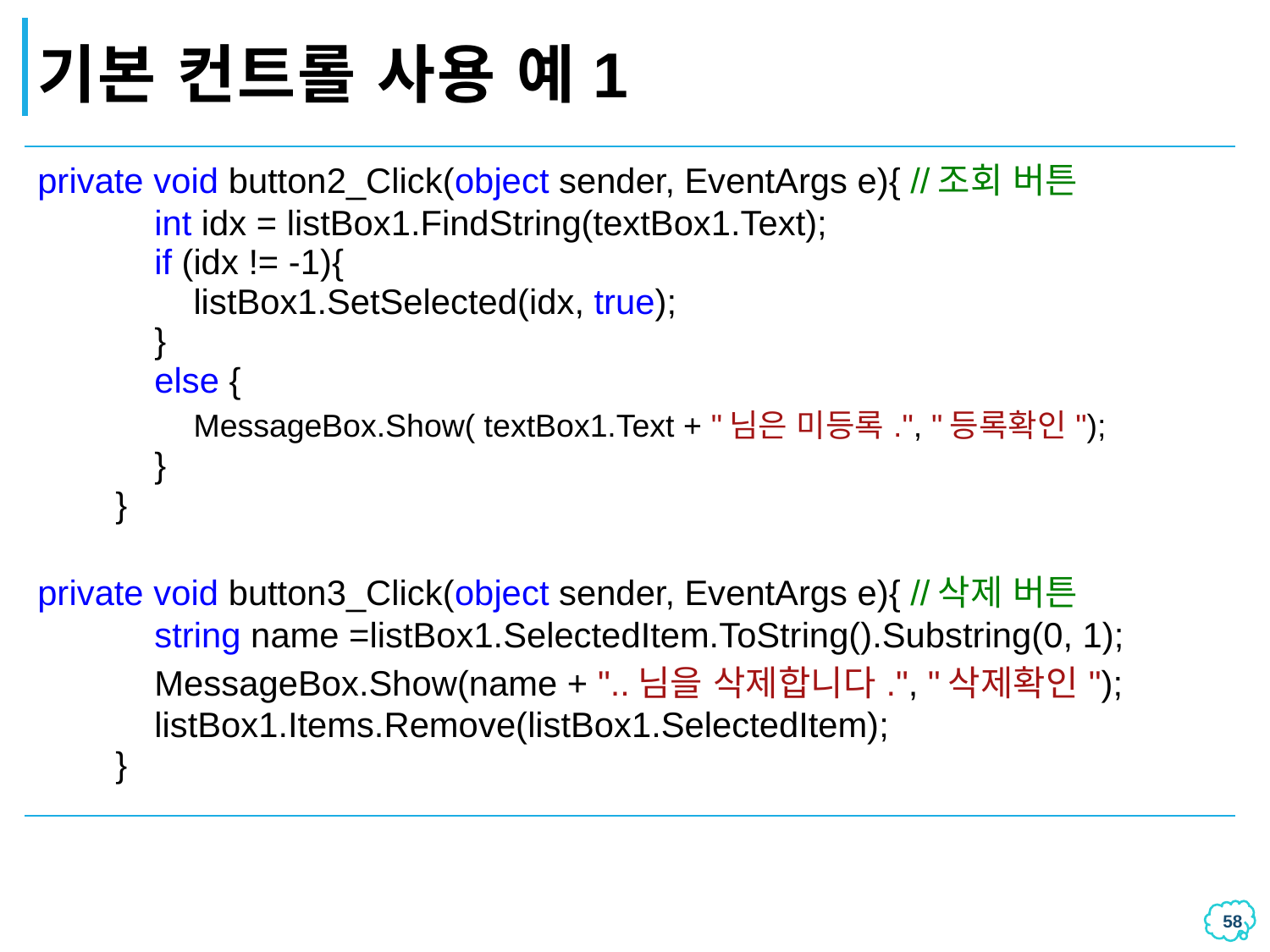

# 기본 컨트롤 사용 예1
| private void button2\_Click(object sender, EventArgs e){ //조회 버튼 int idx = listBox1.FindString(textBox1.Text); if (idx != -1){ listBox1.SetSelected(idx, true); } else { MessageBox.Show( textBox1.Text + "님은 미등록.", "등록확인"); } } private void button3\_Click(object sender, EventArgs e){ //삭제 버튼 string name =listBox1.SelectedItem.ToString().Substring(0, 1); MessageBox.Show(name + "..님을 삭제합니다.", "삭제확인"); listBox1.Items.Remove(listBox1.SelectedItem); } |
| --- |
58